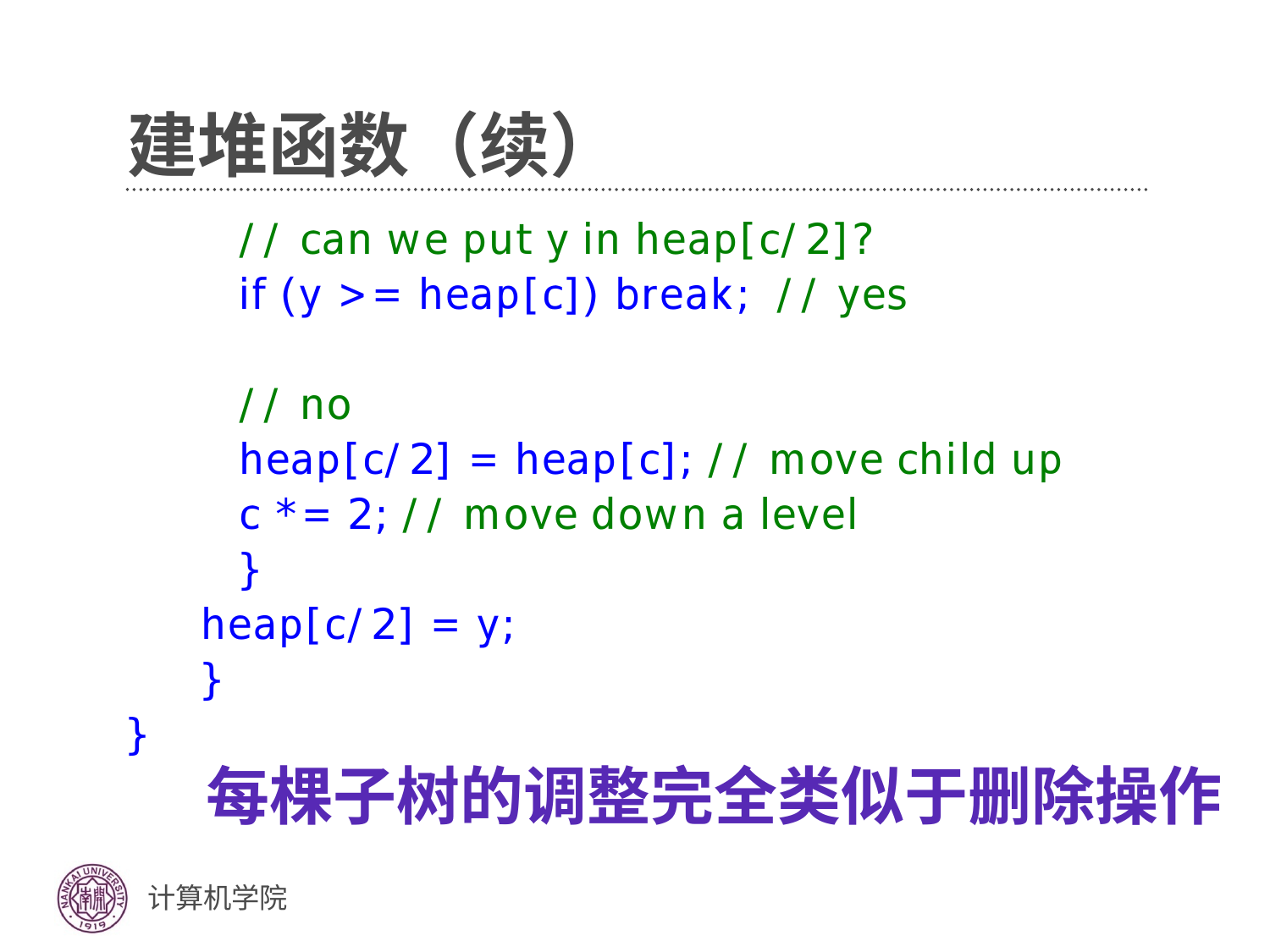

# 建堆函数（续）
         // can we put y in heap[c/2]?
         if (y >= heap[c]) break;  // yes

         // no
         heap[c/2] = heap[c]; // move child up
         c *= 2; // move down a level
         }
      heap[c/2] = y;
      }
}
每棵子树的调整完全类似于删除操作